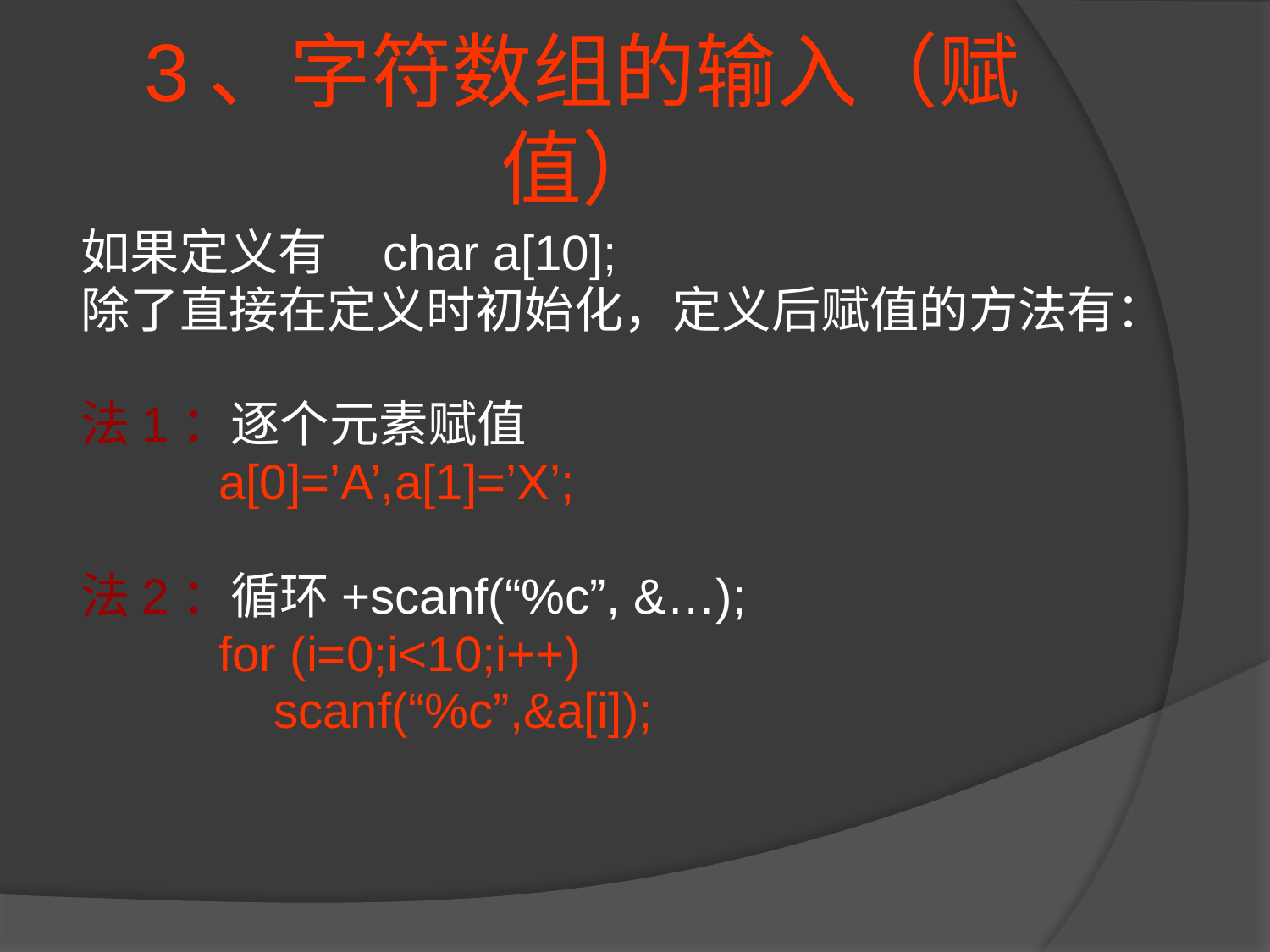

# 3、字符数组的输入（赋值）
如果定义有    char a[10];
除了直接在定义时初始化，定义后赋值的方法有：

法1：逐个元素赋值
          a[0]=’A’,a[1]=’X’;

法2：循环+scanf(“%c”, &…);
          for (i=0;i<10;i++)
              scanf(“%c”,&a[i]);